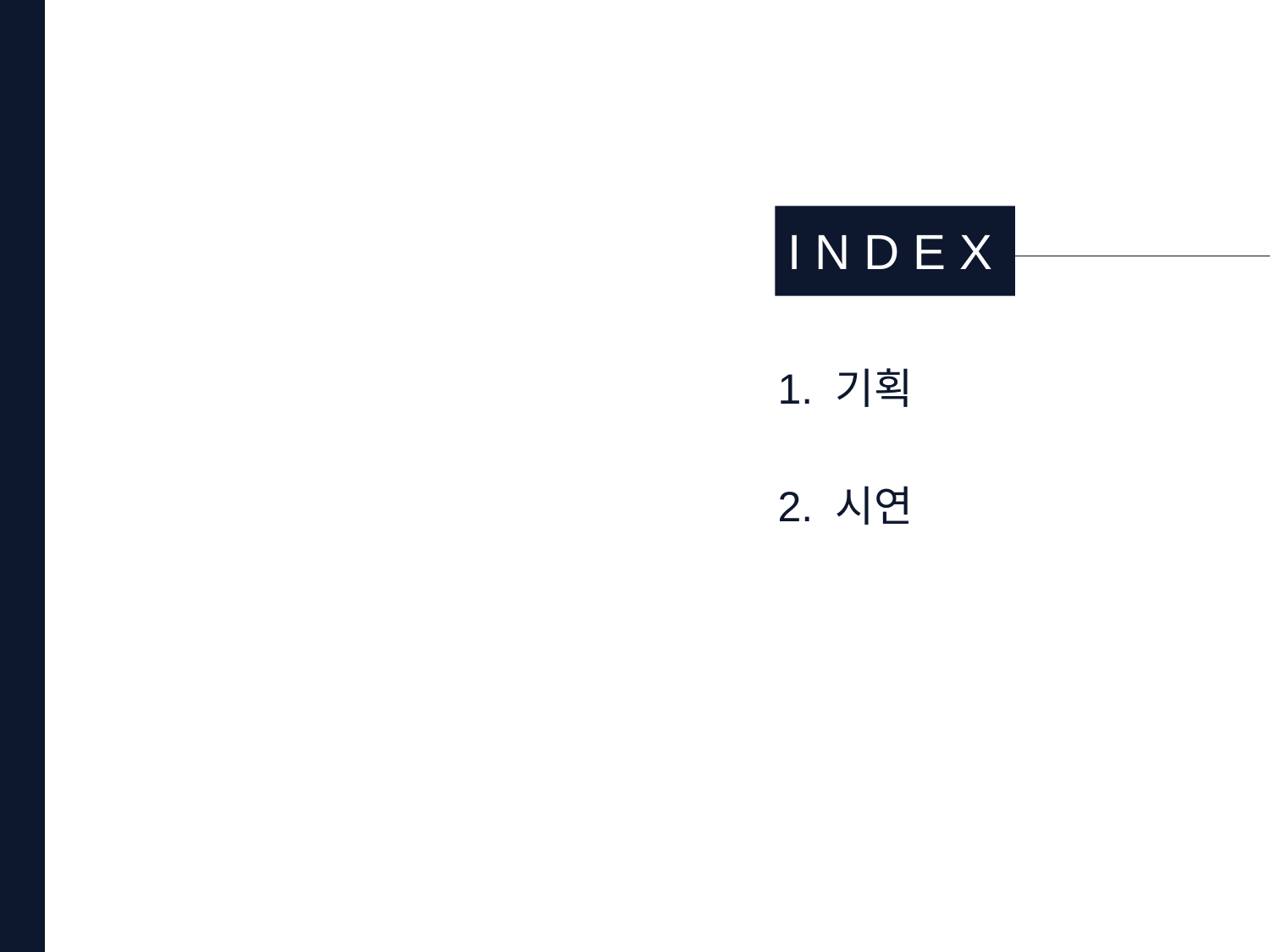

I N D E X
1. 기획
2. 시연